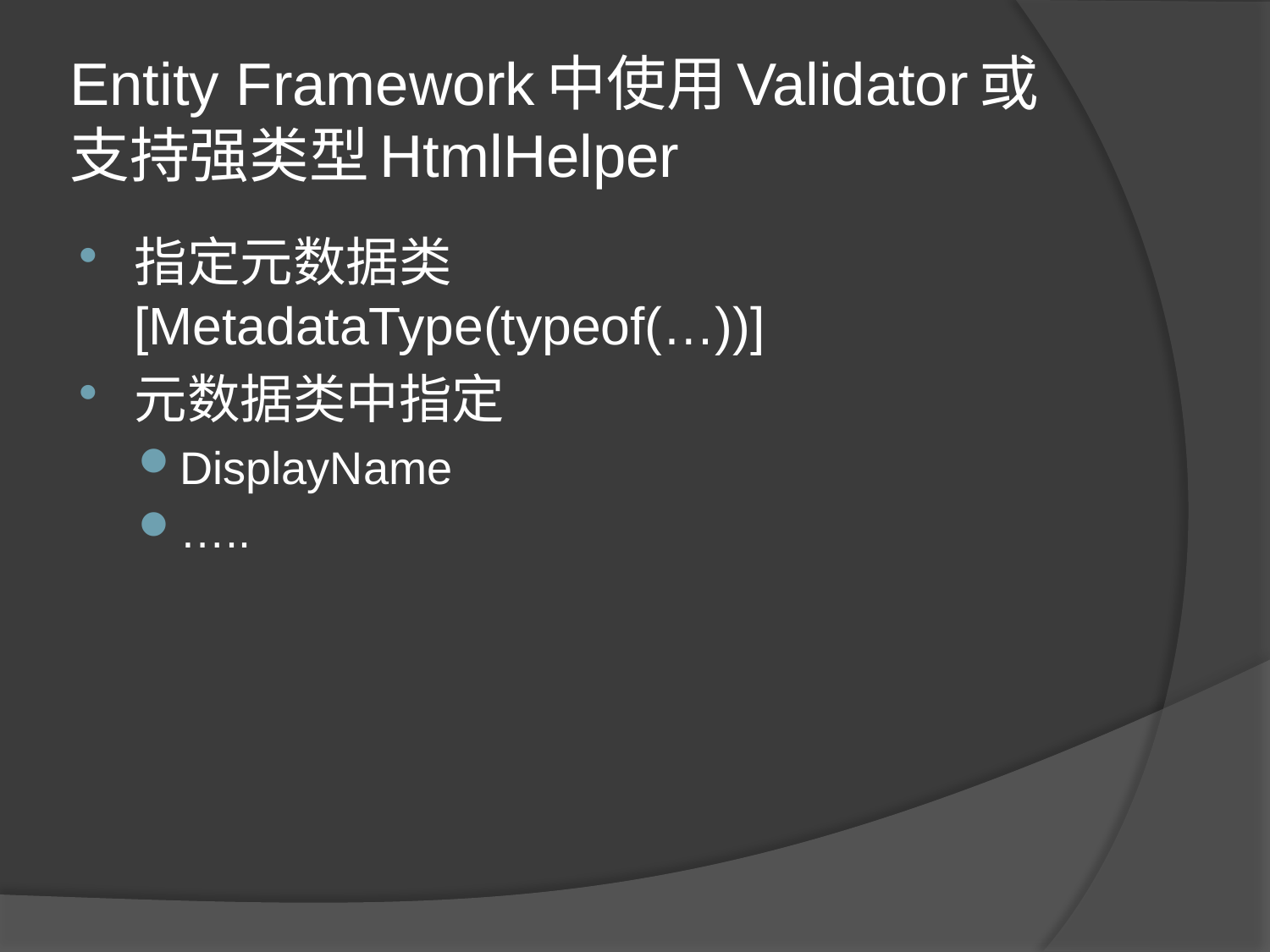

# Entity Framework中使用Validator或支持强类型HtmlHelper
指定元数据类[MetadataType(typeof(…))]
元数据类中指定
DisplayName
…..